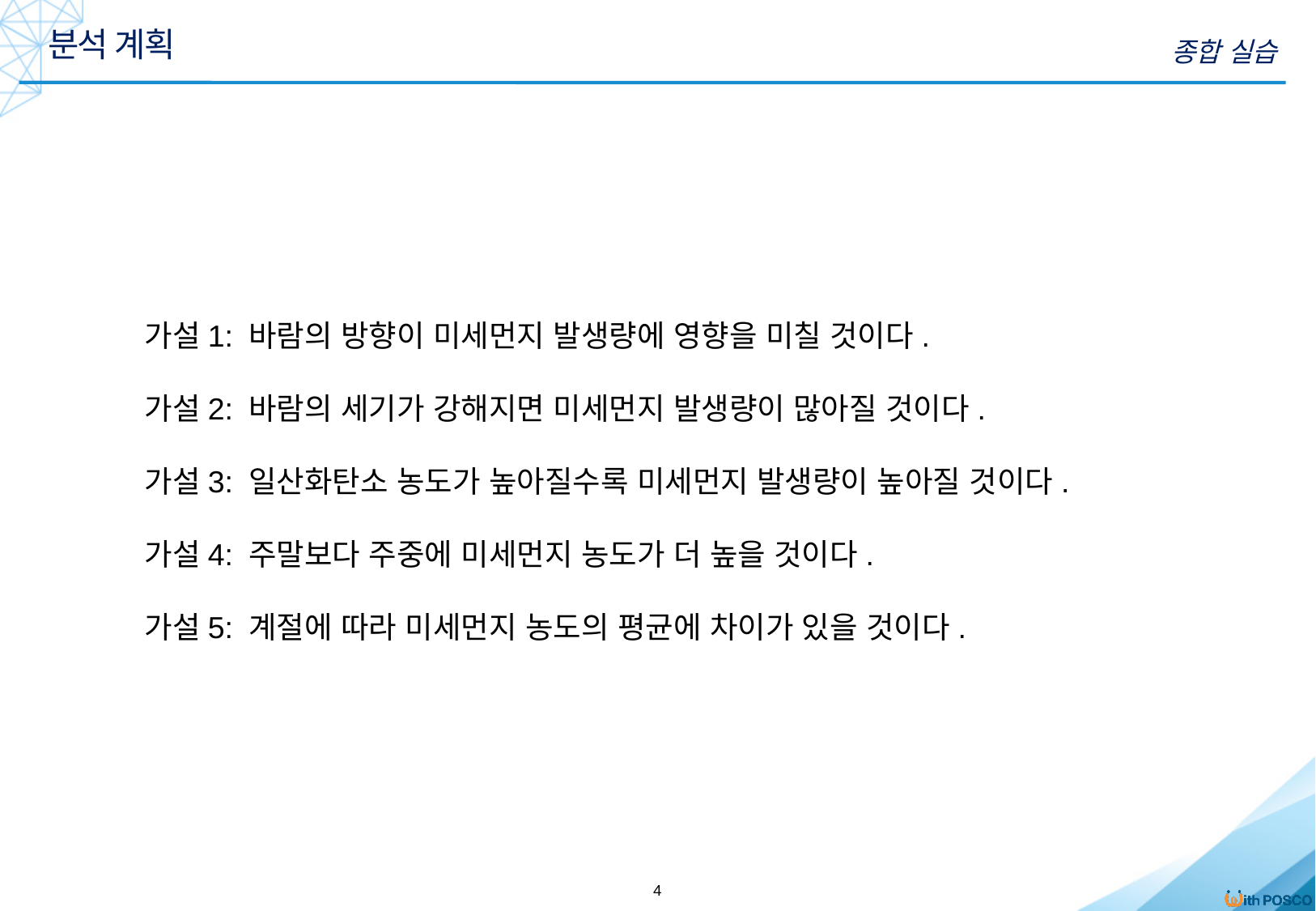

분석 계획
종합 실습
가설1: 바람의 방향이 미세먼지 발생량에 영향을 미칠 것이다.

가설2: 바람의 세기가 강해지면 미세먼지 발생량이 많아질 것이다.

가설3: 일산화탄소 농도가 높아질수록 미세먼지 발생량이 높아질 것이다.

가설4: 주말보다 주중에 미세먼지 농도가 더 높을 것이다.

가설5: 계절에 따라 미세먼지 농도의 평균에 차이가 있을 것이다.